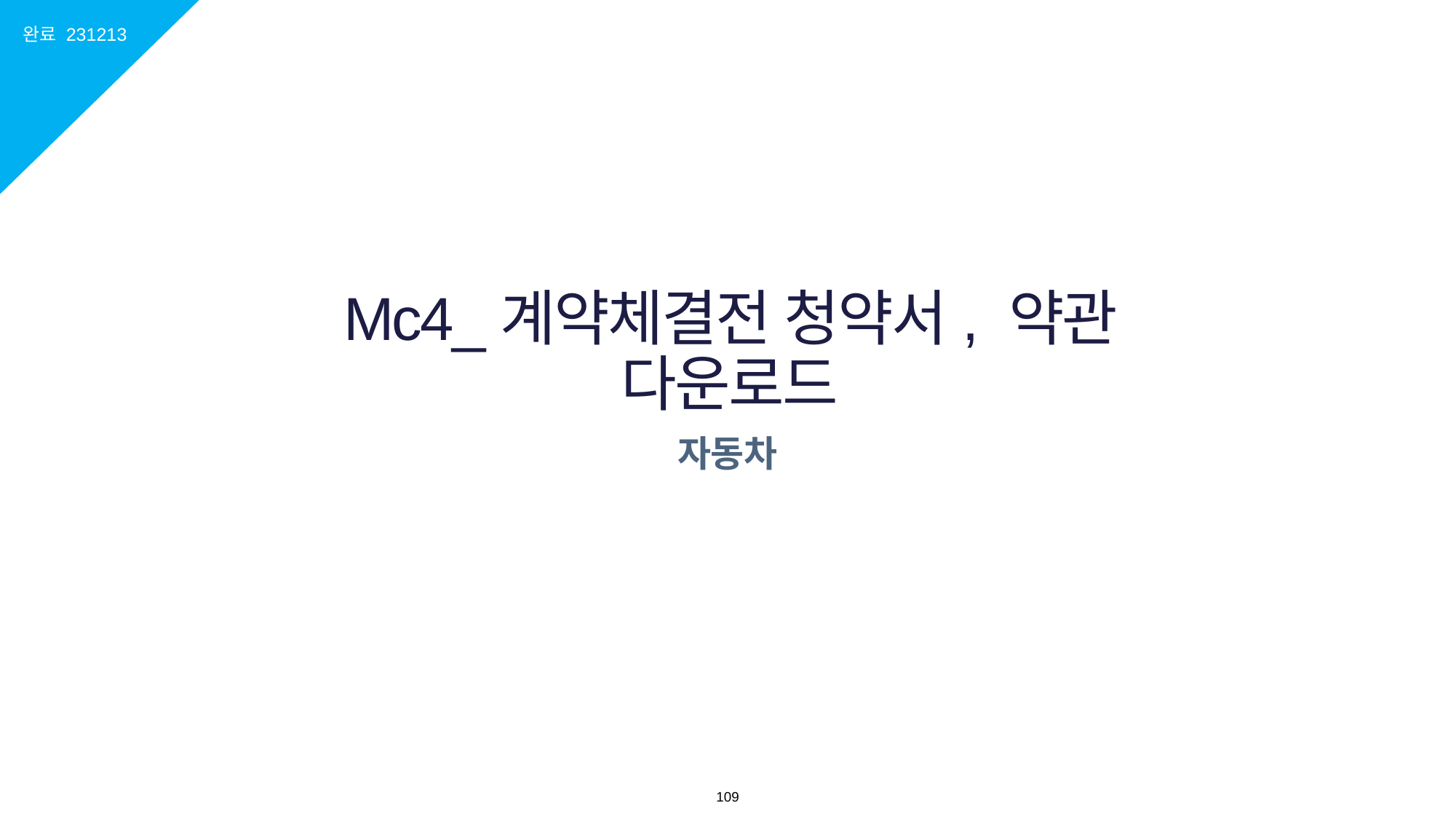

완료 231213
# Mc4_계약체결전 청약서, 약관 다운로드
자동차